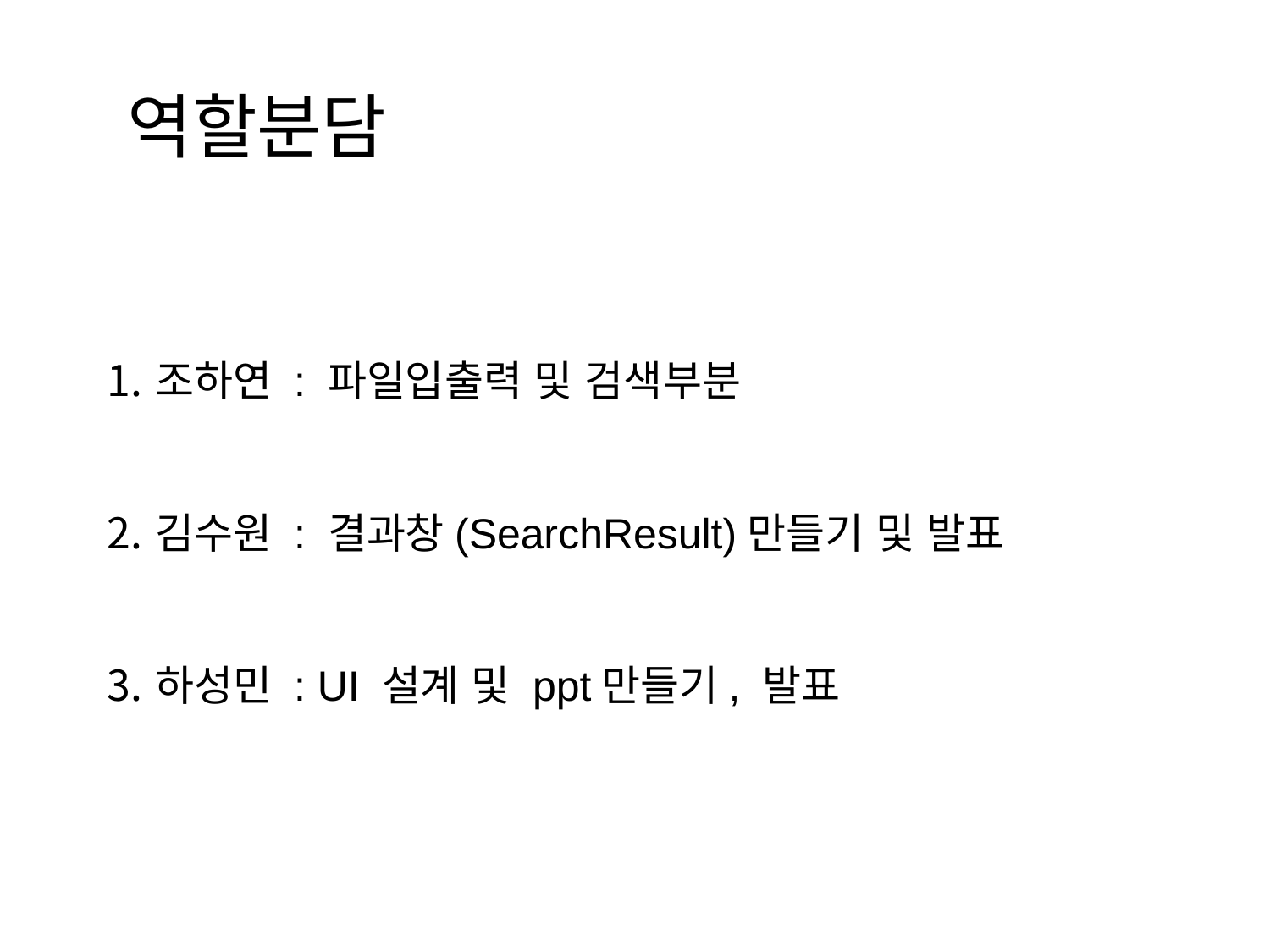

역할분담
조하연 : 파일입출력 및 검색부분
김수원 : 결과창(SearchResult)만들기 및 발표
하성민 : UI 설계 및 ppt만들기, 발표